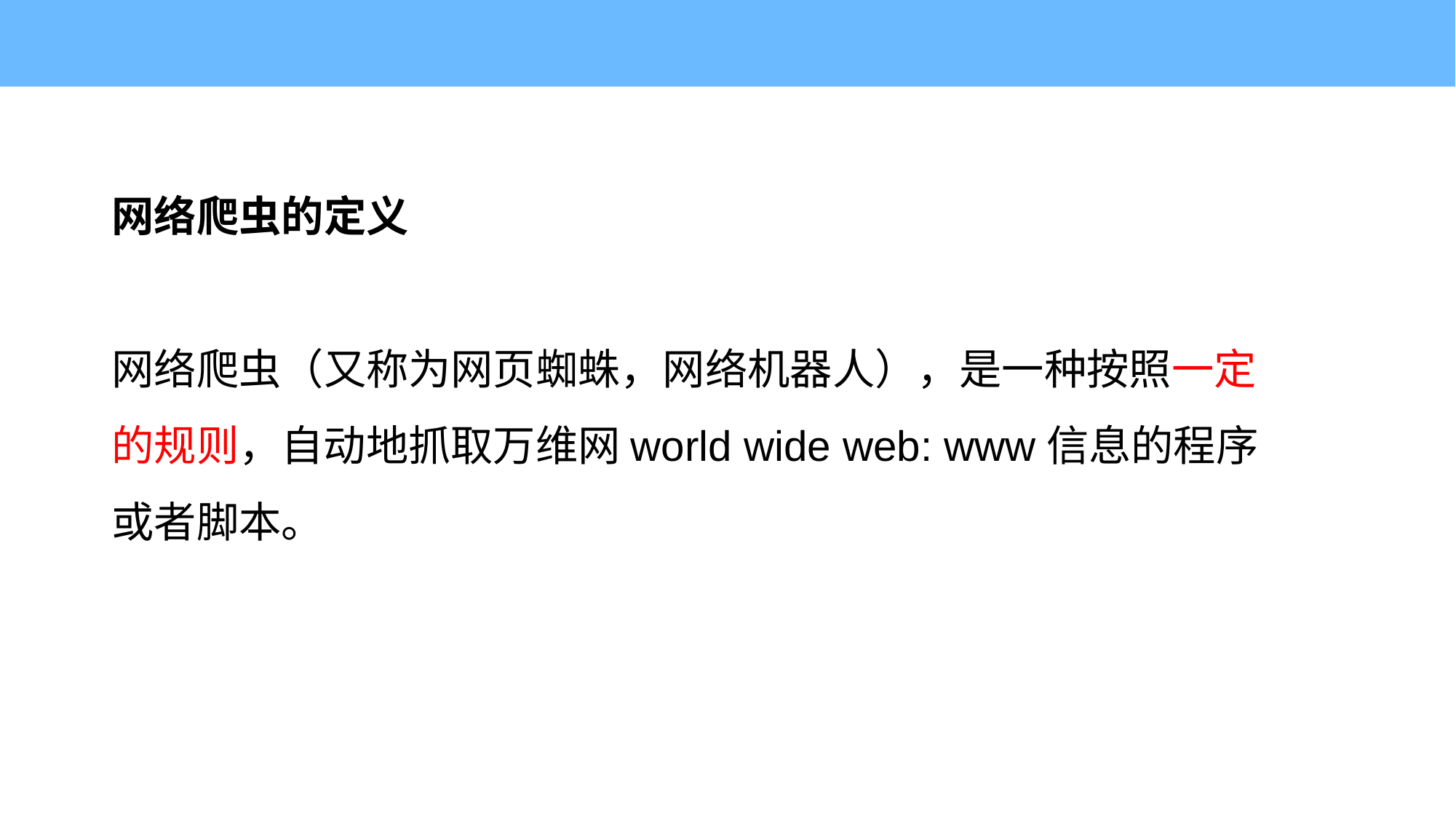

网络爬虫的定义

网络爬虫（又称为网页蜘蛛，网络机器人），是一种按照一定的规则，自动地抓取万维网world wide web: www信息的程序或者脚本。